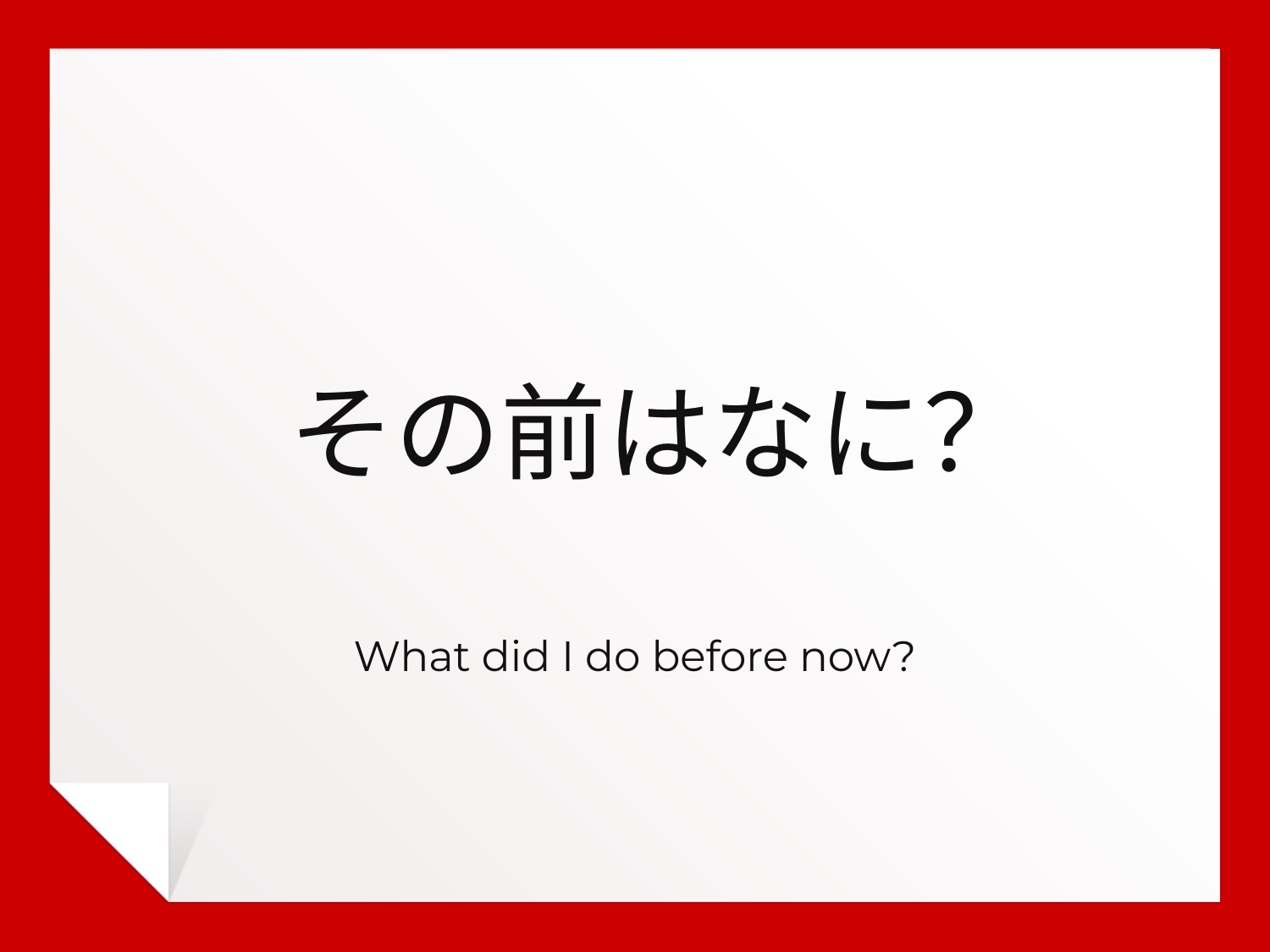

その前はなに？
What did I do before now?